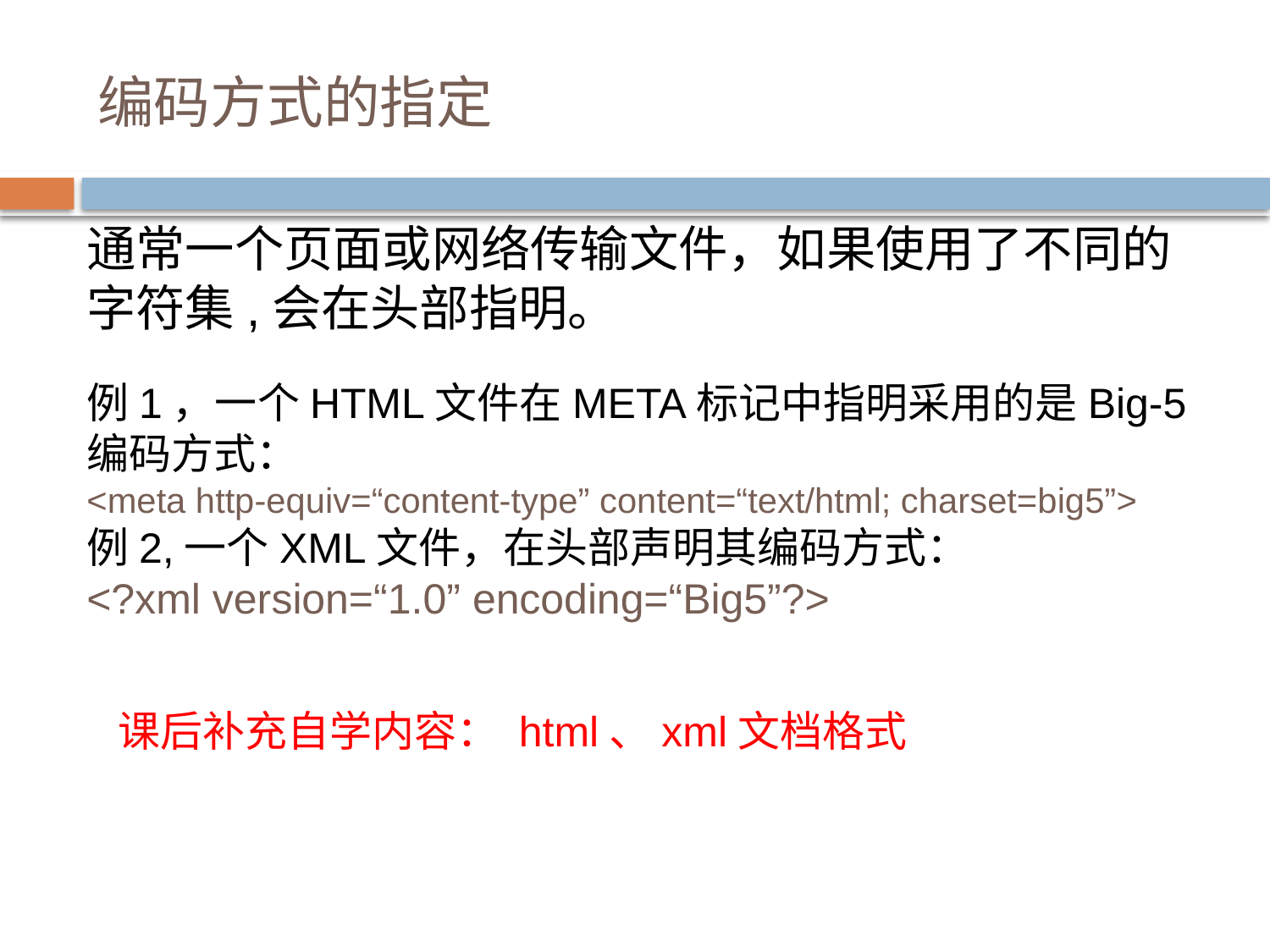

# 编码方式的指定

通常一个页面或网络传输文件，如果使用了不同的字符集,会在头部指明。
例1，一个HTML文件在META标记中指明采用的是Big-5编码方式：
<meta http-equiv=“content-type” content=“text/html; charset=big5”>
例2,一个XML文件，在头部声明其编码方式：
<?xml version=“1.0” encoding=“Big5”?>
课后补充自学内容： html、xml文档格式